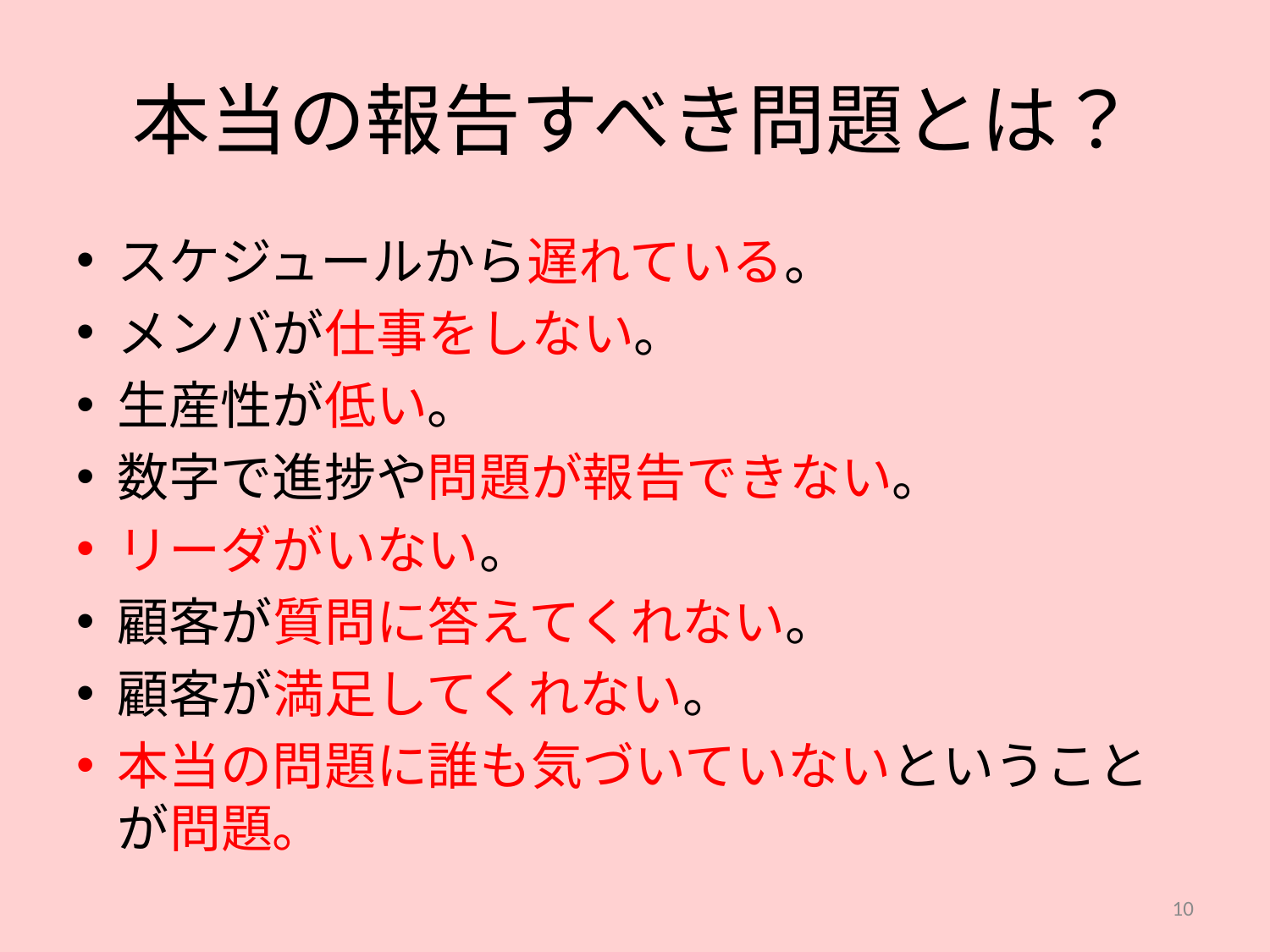

# 本当の報告すべき問題とは？
スケジュールから遅れている。
メンバが仕事をしない。
生産性が低い。
数字で進捗や問題が報告できない。
リーダがいない。
顧客が質問に答えてくれない。
顧客が満足してくれない。
本当の問題に誰も気づいていないということが問題。
10